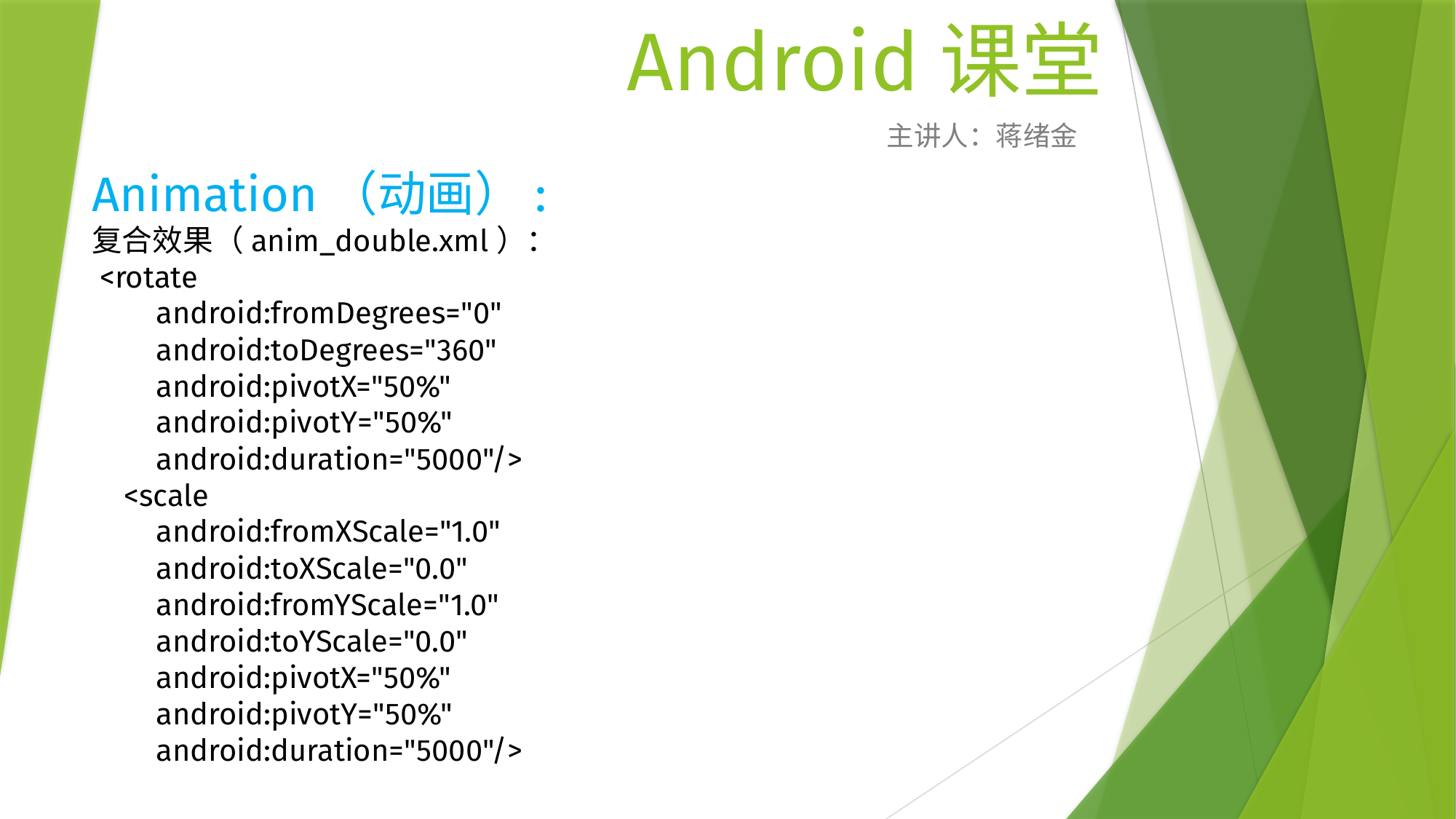

# Android课堂
主讲人：蒋绪金
Animation（动画）:
复合效果（anim_double.xml）：
 <rotate
        android:fromDegrees="0"
        android:toDegrees="360"
        android:pivotX="50%"
        android:pivotY="50%"
        android:duration="5000"/>
    <scale
        android:fromXScale="1.0"
        android:toXScale="0.0"
        android:fromYScale="1.0"
        android:toYScale="0.0"
        android:pivotX="50%"
        android:pivotY="50%"
        android:duration="5000"/>